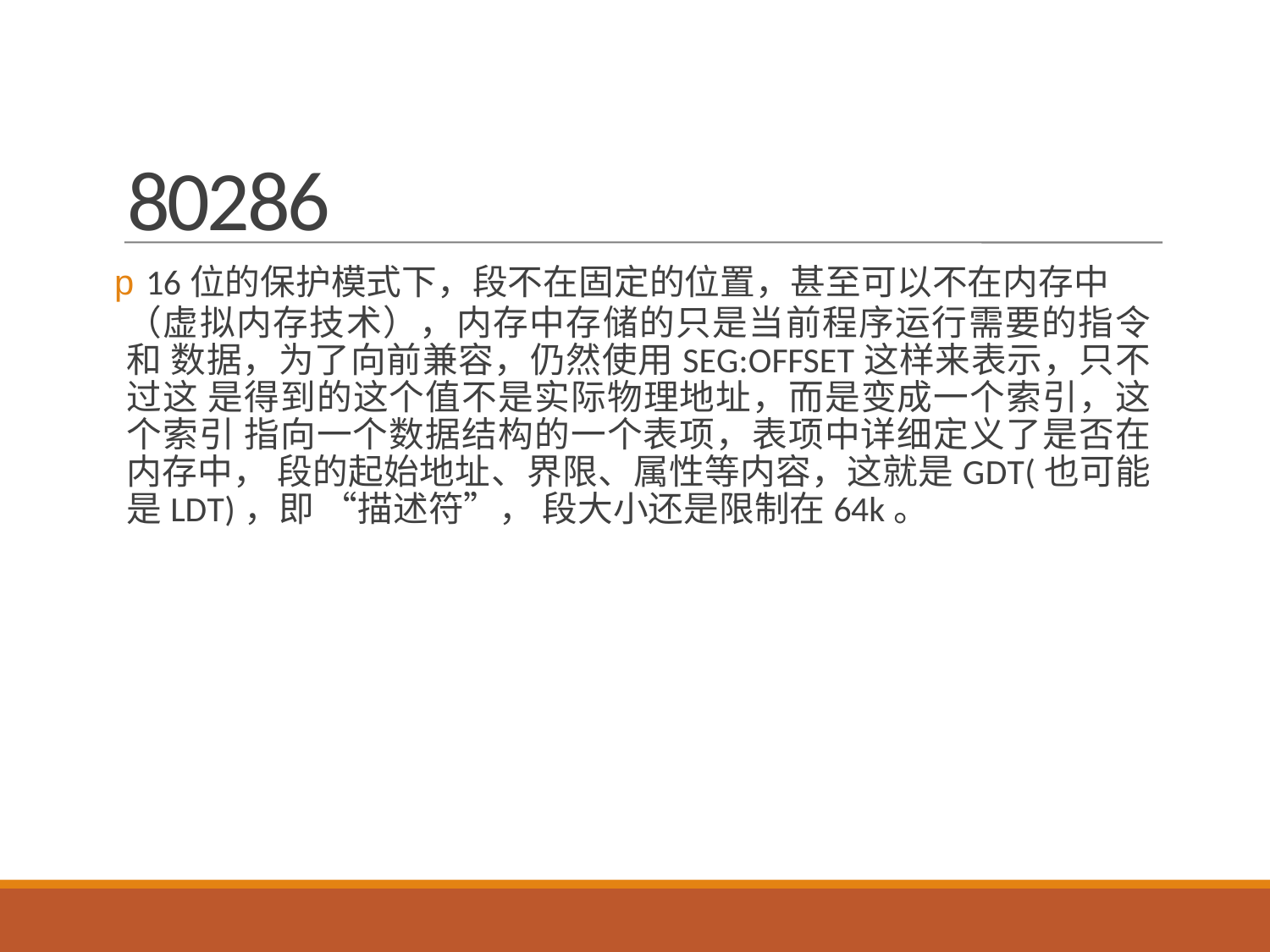

# 80286
p16位的保护模式下，段不在固定的位置，甚至可以不在内存中
（虚拟内存技术），内存中存储的只是当前程序运行需要的指令和 数据，为了向前兼容，仍然使用SEG:OFFSET这样来表示，只不过这 是得到的这个值不是实际物理地址，而是变成一个索引，这个索引 指向一个数据结构的一个表项，表项中详细定义了是否在内存中， 段的起始地址、界限、属性等内容，这就是GDT(也可能是LDT)，即 “描述符”， 段大小还是限制在64k。